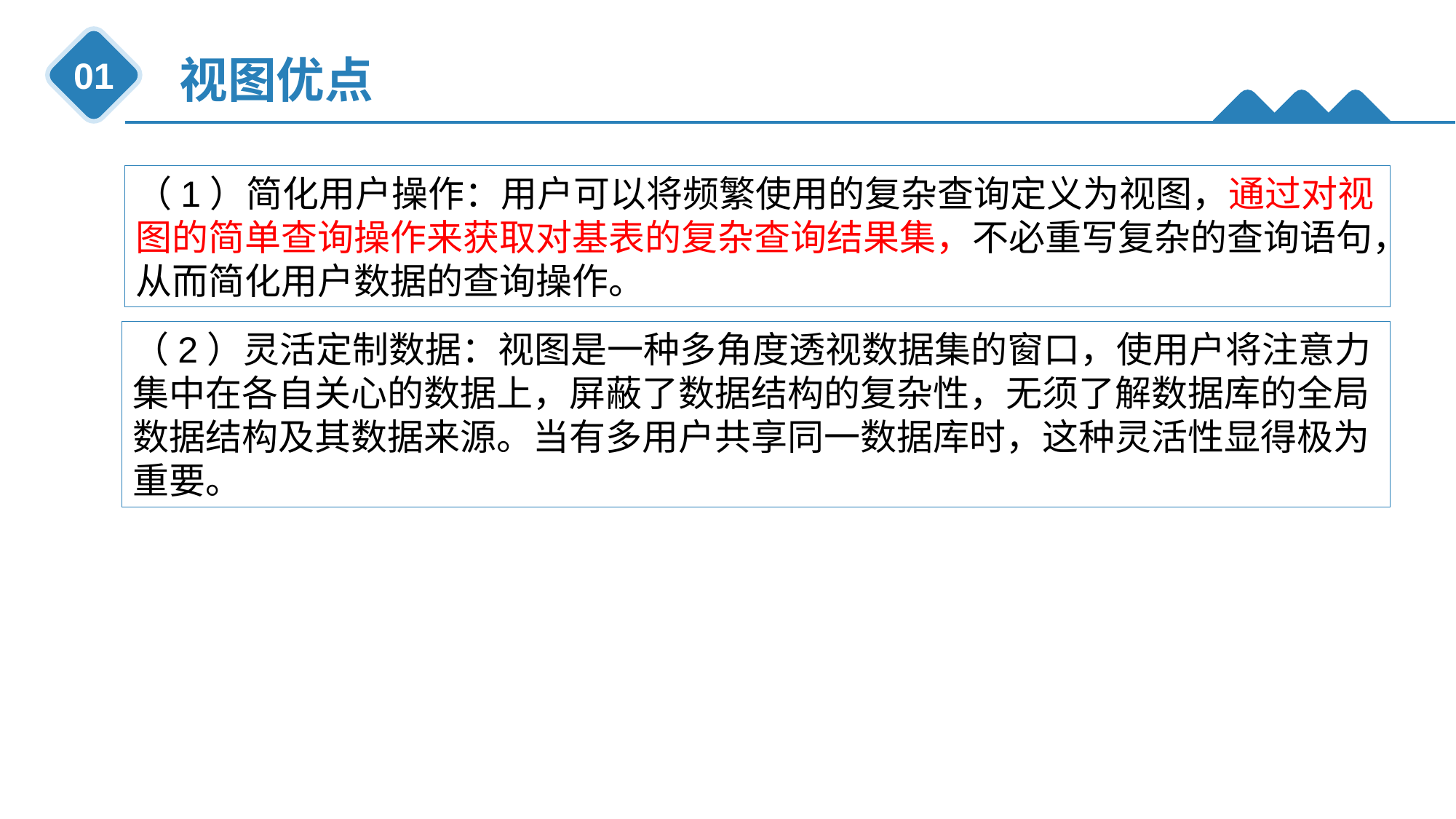

视图优点
01

（1）简化用户操作：用户可以将频繁使用的复杂查询定义为视图，通过对视图的简单查询操作来获取对基表的复杂查询结果集，不必重写复杂的查询语句，从而简化用户数据的查询操作。
（2）灵活定制数据：视图是一种多角度透视数据集的窗口，使用户将注意力集中在各自关心的数据上，屏蔽了数据结构的复杂性，无须了解数据库的全局数据结构及其数据来源。当有多用户共享同一数据库时，这种灵活性显得极为重要。